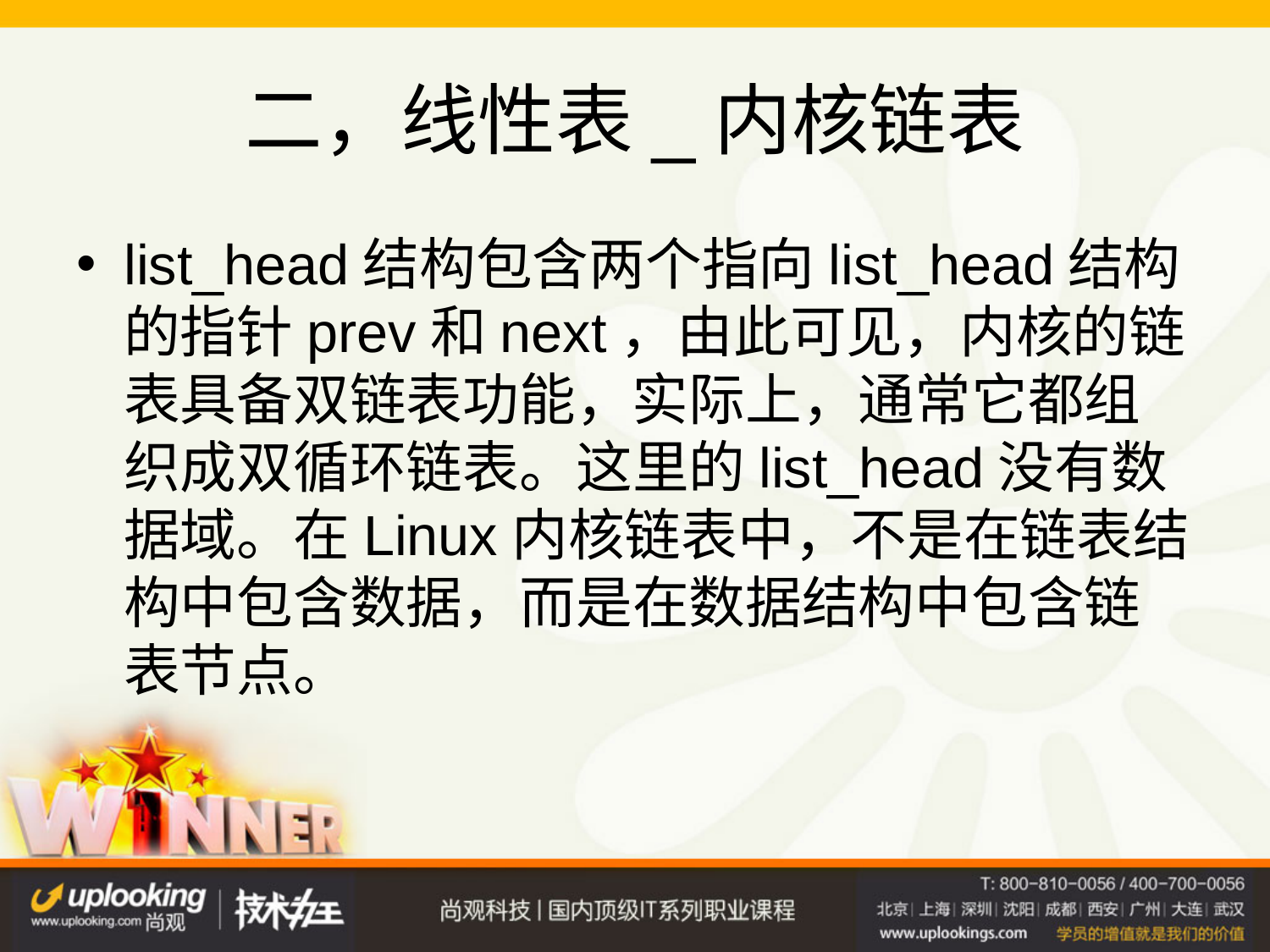

# 二，线性表_内核链表
list_head结构包含两个指向list_head结构的指针prev和next，由此可见，内核的链表具备双链表功能，实际上，通常它都组织成双循环链表。这里的list_head没有数据域。在Linux内核链表中，不是在链表结构中包含数据，而是在数据结构中包含链表节点。